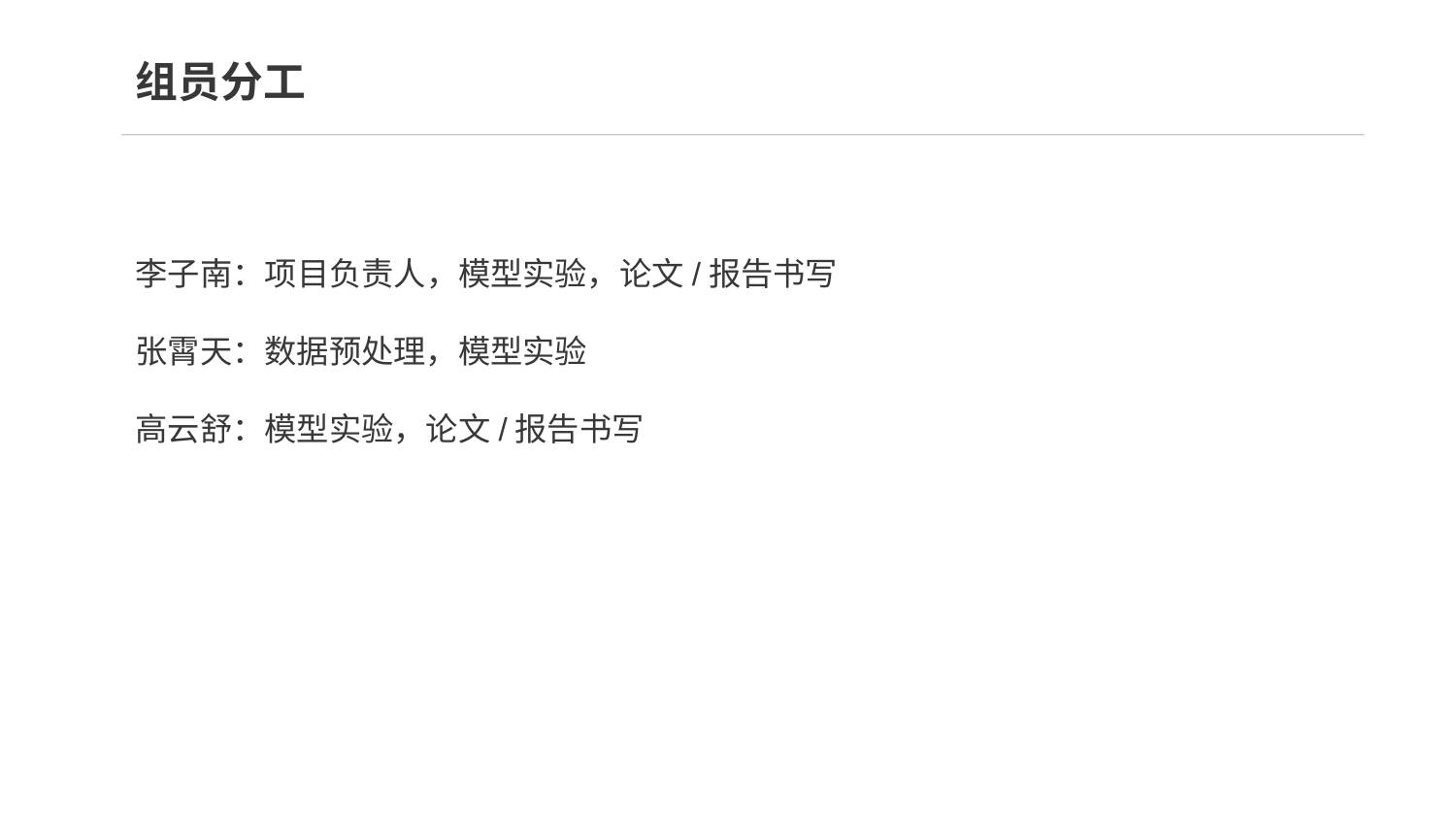

组员分工

李子南：项目负责人，模型实验，论文/报告书写
张霄天：数据预处理，模型实验
高云舒：模型实验，论文/报告书写